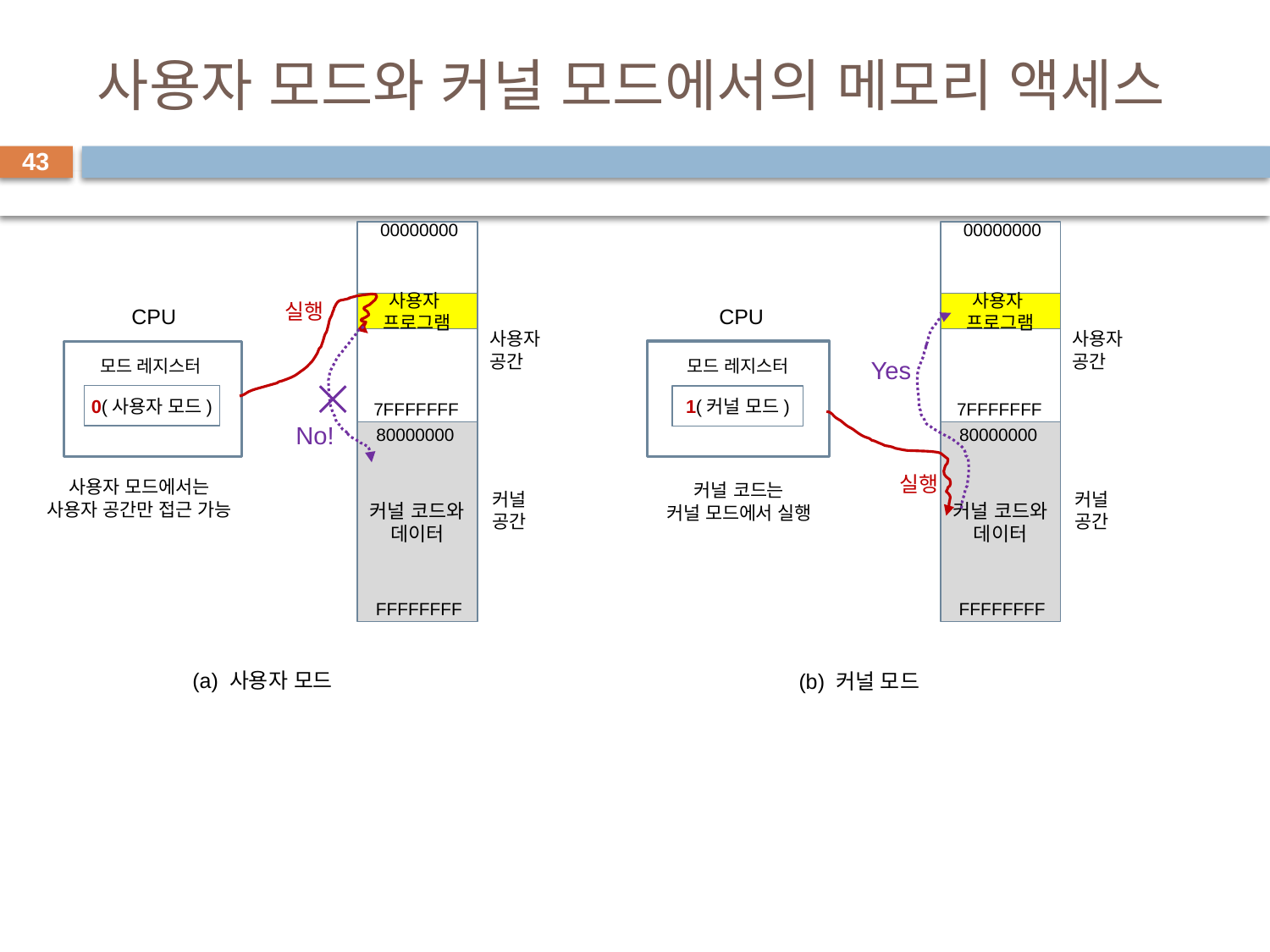

# 사용자 모드와 커널 모드에서의 메모리 액세스
43
00000000
00000000

실행
사용자
프로그램
사용자
프로그램

CPU
CPU

사용자
공간
사용자
공간

모드 레지스터
모드 레지스터
Yes

0(사용자 모드)
1(커널 모드)
7FFFFFFF
7FFFFFFF

No!
80000000
80000000
커널 코드와
데이터
커널 코드와
데이터
실행
사용자 모드에서는
사용자 공간만 접근 가능
커널 코드는
커널 모드에서 실행
커널
공간
커널
공간
FFFFFFFF
FFFFFFFF
(a) 사용자 모드
(b) 커널 모드